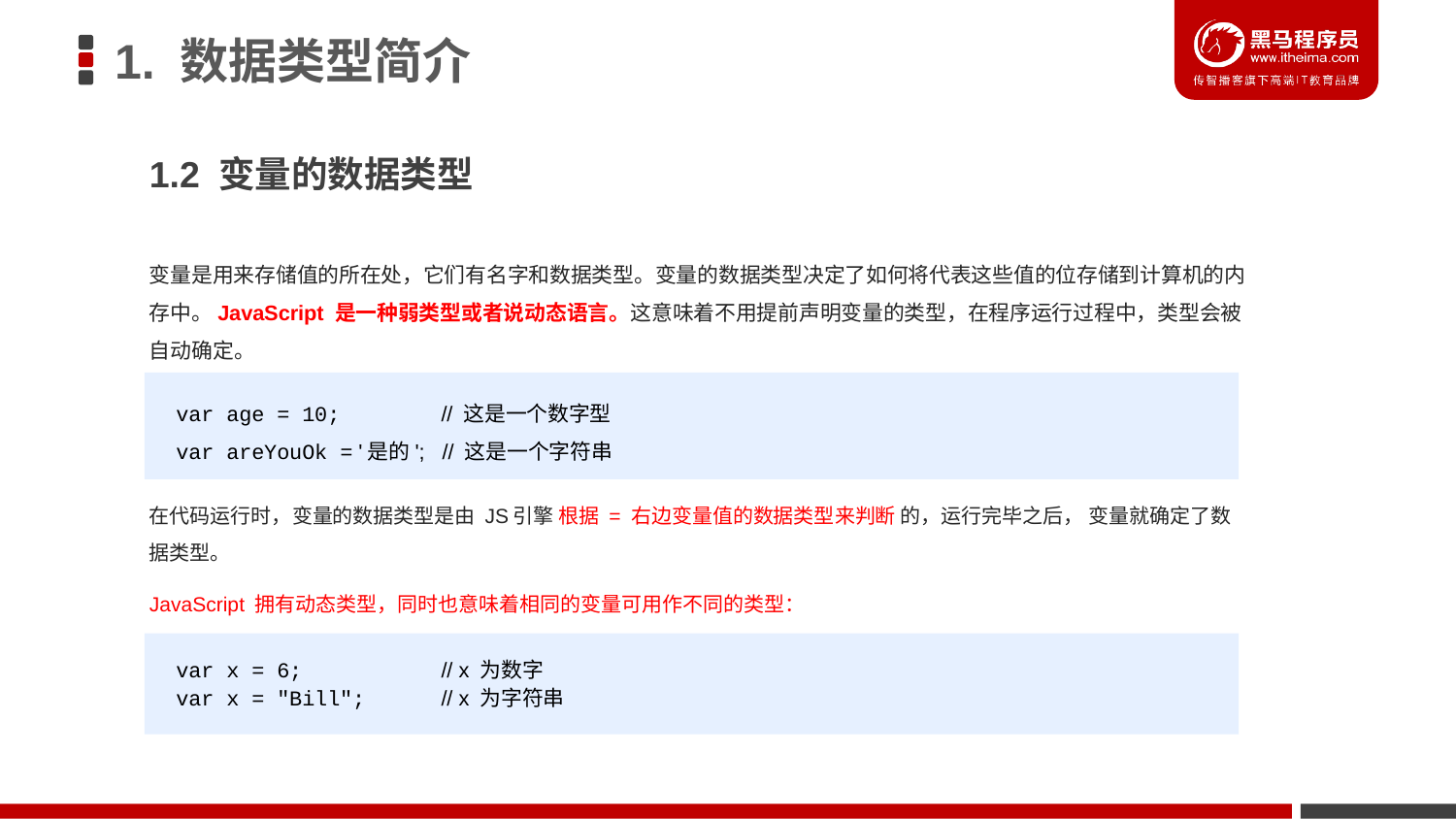

# 1. 数据类型简介
1.2 变量的数据类型
变量是用来存储值的所在处，它们有名字和数据类型。变量的数据类型决定了如何将代表这些值的位存储到计算机的内存中。JavaScript 是一种弱类型或者说动态语言。这意味着不用提前声明变量的类型，在程序运行过程中，类型会被自动确定。
var age = 10;        // 这是一个数字型
var areYouOk = '是的';   // 这是一个字符串
在代码运行时，变量的数据类型是由 JS引擎 根据 = 右边变量值的数据类型来判断 的，运行完毕之后， 变量就确定了数据类型。
JavaScript 拥有动态类型，同时也意味着相同的变量可用作不同的类型：
var x = 6;           // x 为数字
var x = "Bill";      // x 为字符串